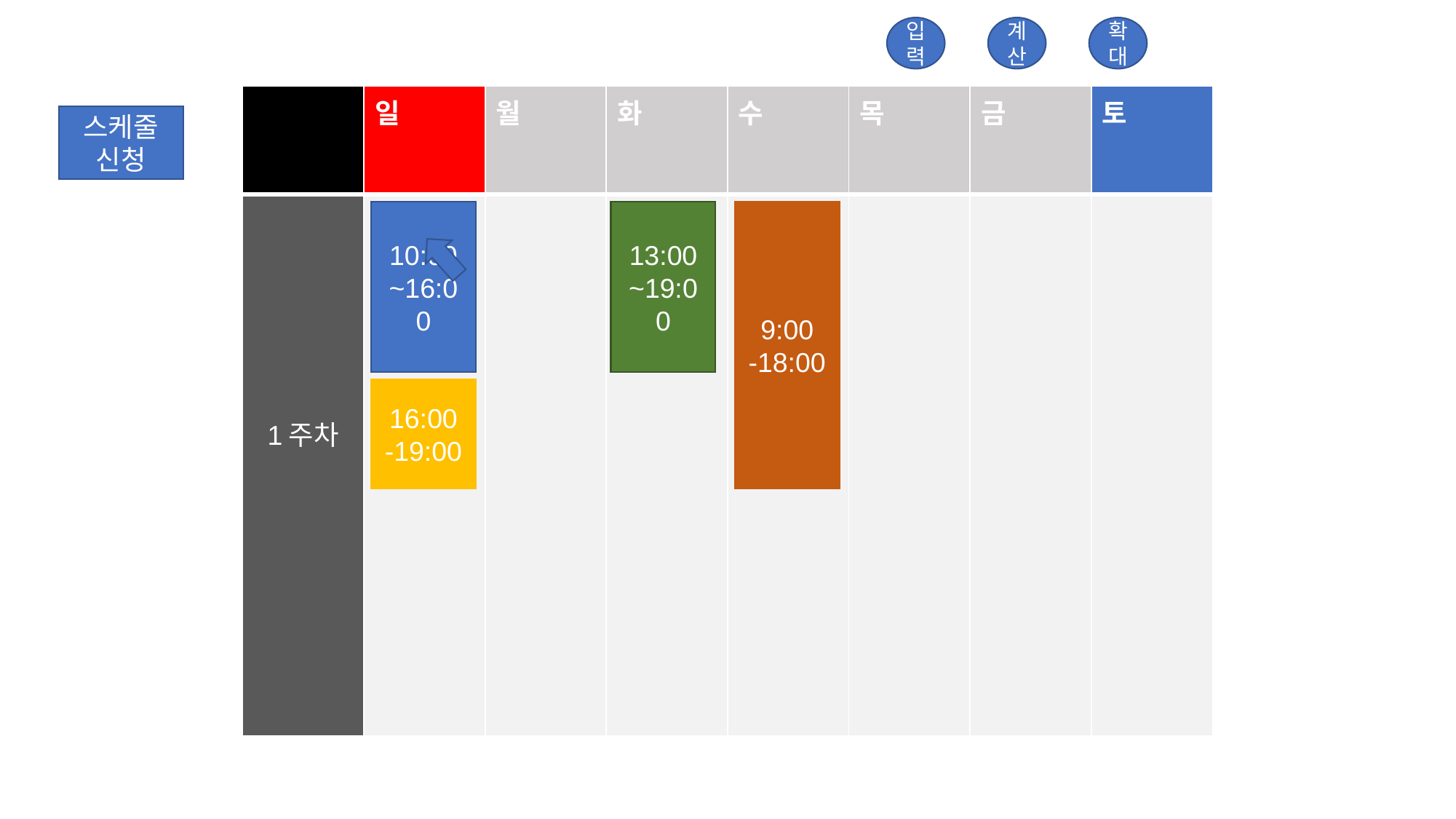

입력
확대
계산
|  | 일 | 월 | 화 | 수 | 목 | 금 | 토 |
| --- | --- | --- | --- | --- | --- | --- | --- |
| 1주차 |  |  |  |  |  |  |  |
스케줄 신청
10:00
~16:00
13:00
~19:00
9:00
-18:00

16:00
-19:00